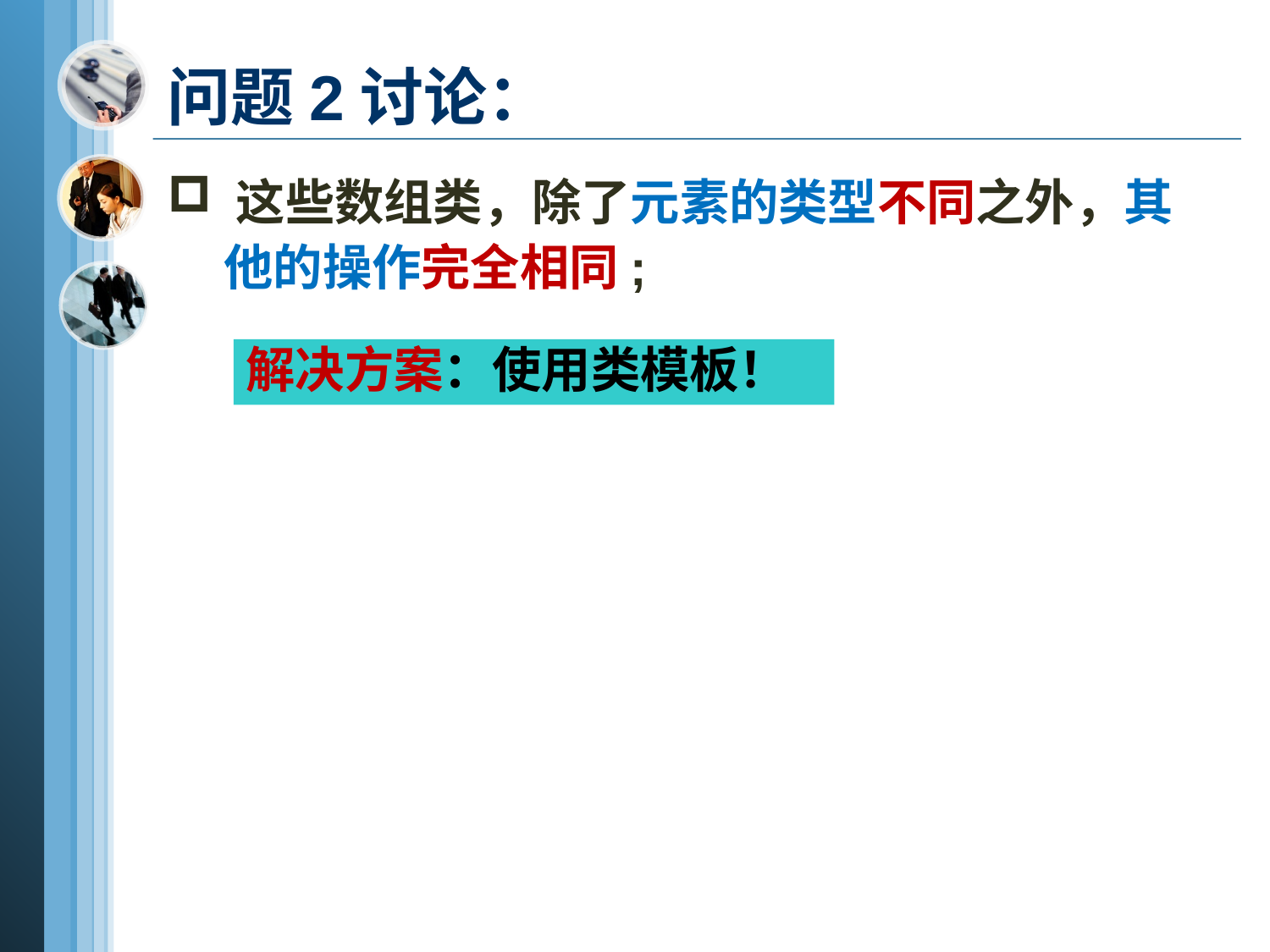

问题2讨论：
 这些数组类，除了元素的类型不同之外，其
    他的操作完全相同;
解决方案：使用类模板！